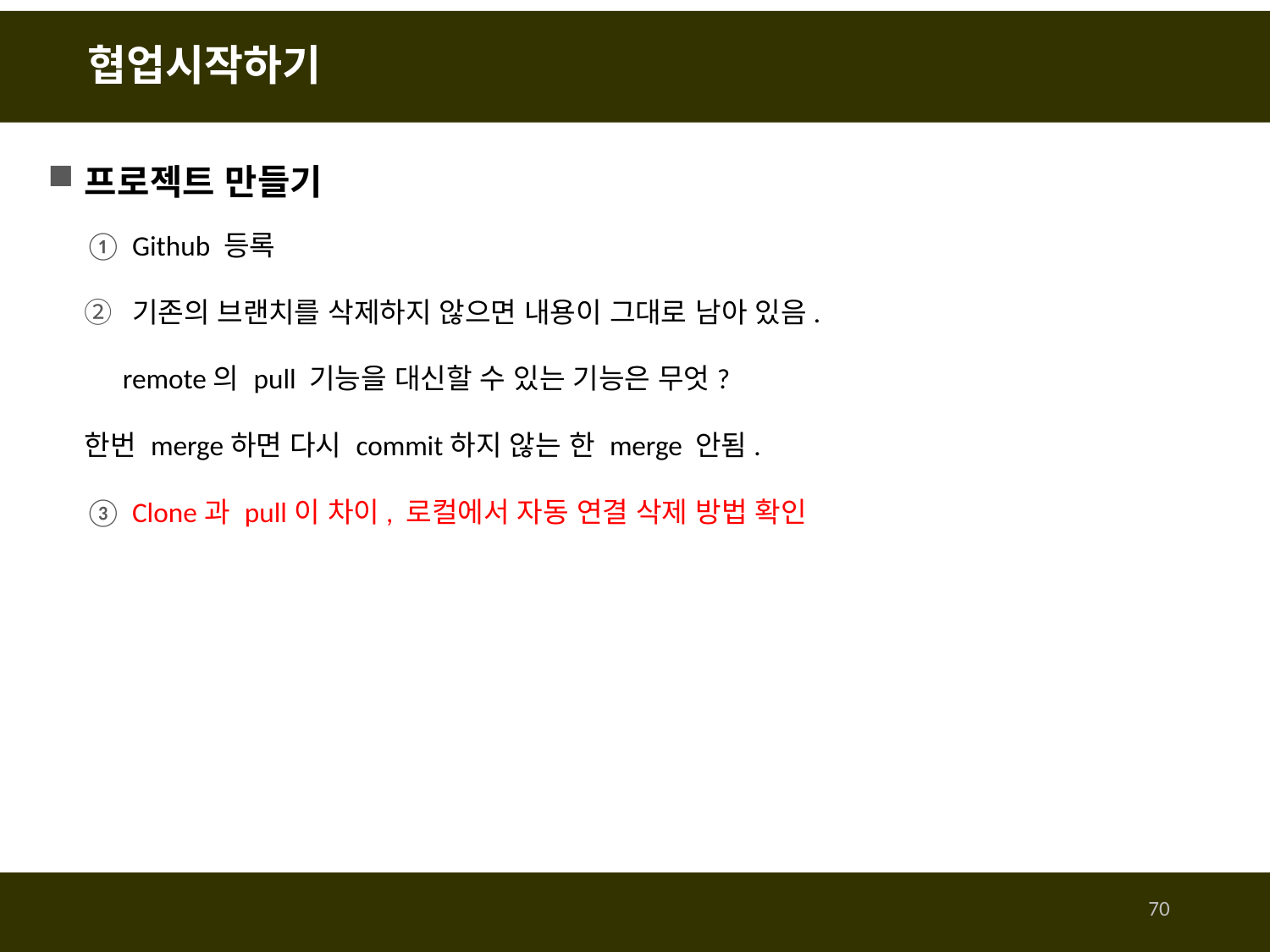

# 협업시작하기
프로젝트 만들기
Github 등록
기존의 브랜치를 삭제하지 않으면 내용이 그대로 남아 있음.
      remote의 pull 기능을 대신할 수 있는 기능은 무엇?
한번 merge하면 다시 commit하지 않는 한 merge 안됨.
Clone과 pull이 차이, 로컬에서 자동 연결 삭제 방법 확인

70